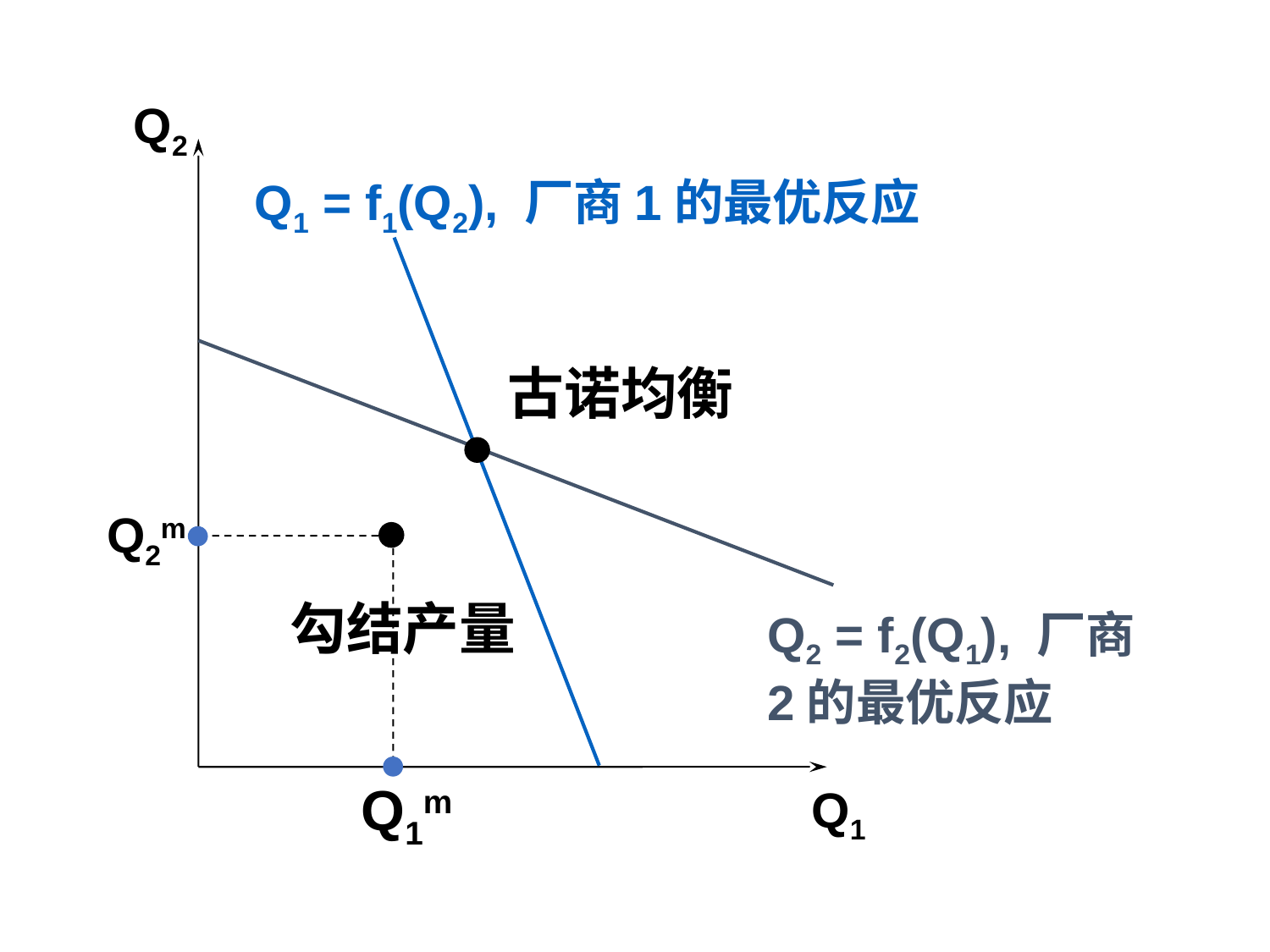

#
Q2

Q1 = f1(Q2), 厂商1的最优反应

古诺均衡

Q2m

勾结产量
Q2 = f2(Q1), 厂商2的最优反应

Q1m

Q1